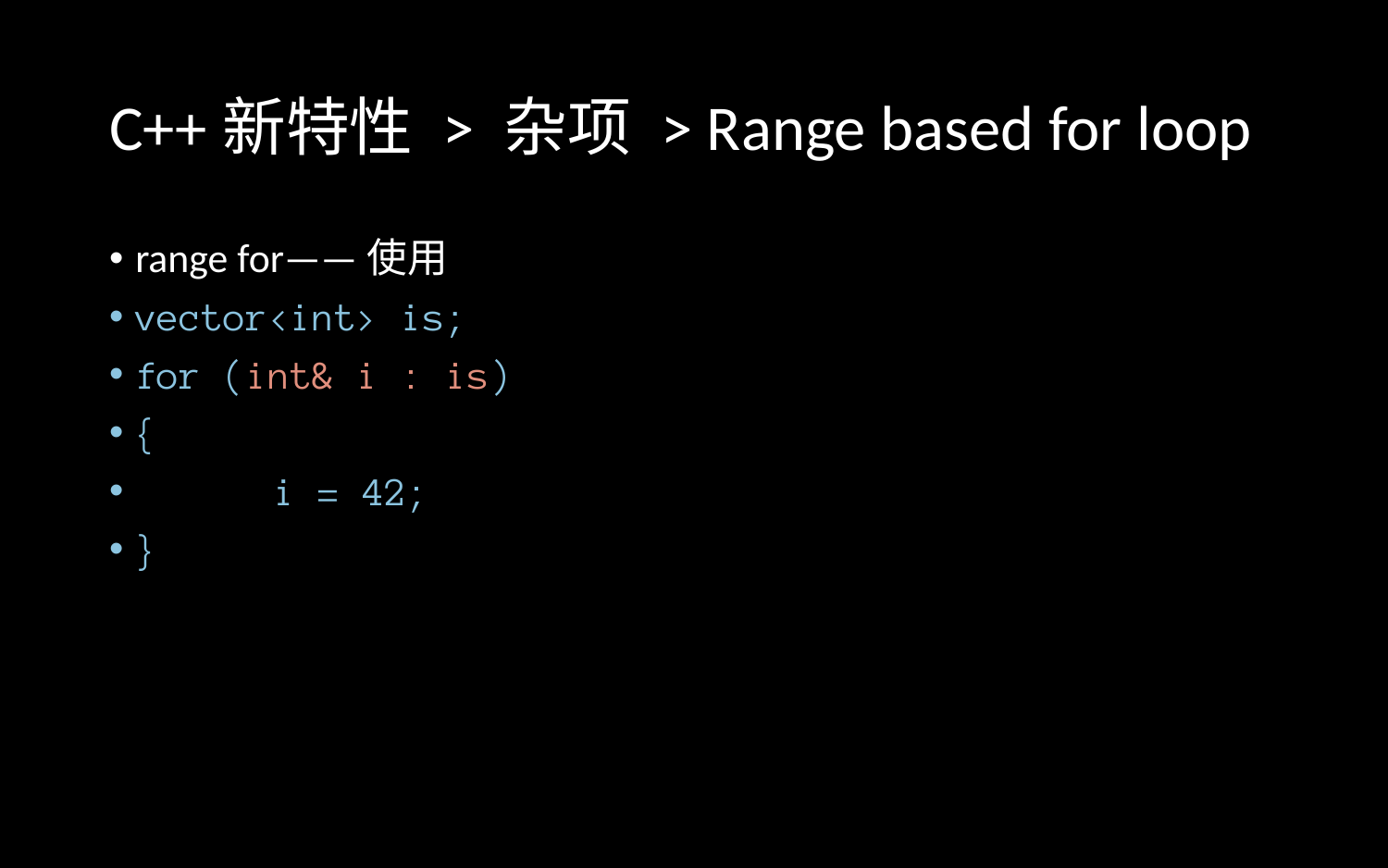

# C++新特性 > 杂项 > Range based for loop
range for——使用
vector<int> is;
for (int& i : is)
{
	i = 42;
}